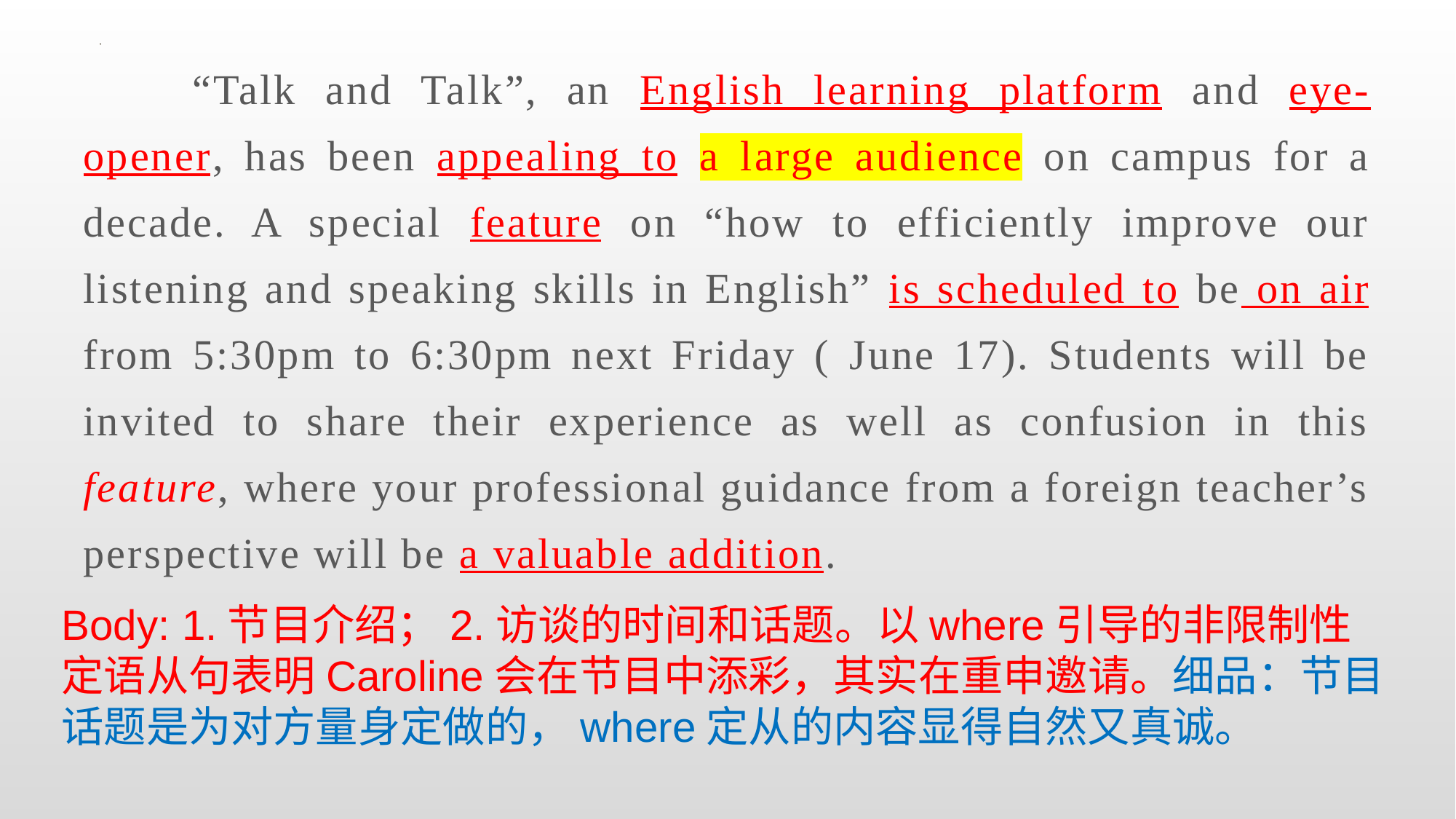

“Talk and Talk”, an English learning platform and eye-opener, has been appealing to a large audience on campus for a decade. A special feature on “how to efficiently improve our listening and speaking skills in English” is scheduled to be on air from 5:30pm to 6:30pm next Friday ( June 17). Students will be invited to share their experience as well as confusion in this feature, where your professional guidance from a foreign teacher’s perspective will be a valuable addition.

Body: 1.节目介绍；2.访谈的时间和话题。以where引导的非限制性定语从句表明Caroline会在节目中添彩，其实在重申邀请。细品：节目话题是为对方量身定做的，where定从的内容显得自然又真诚。